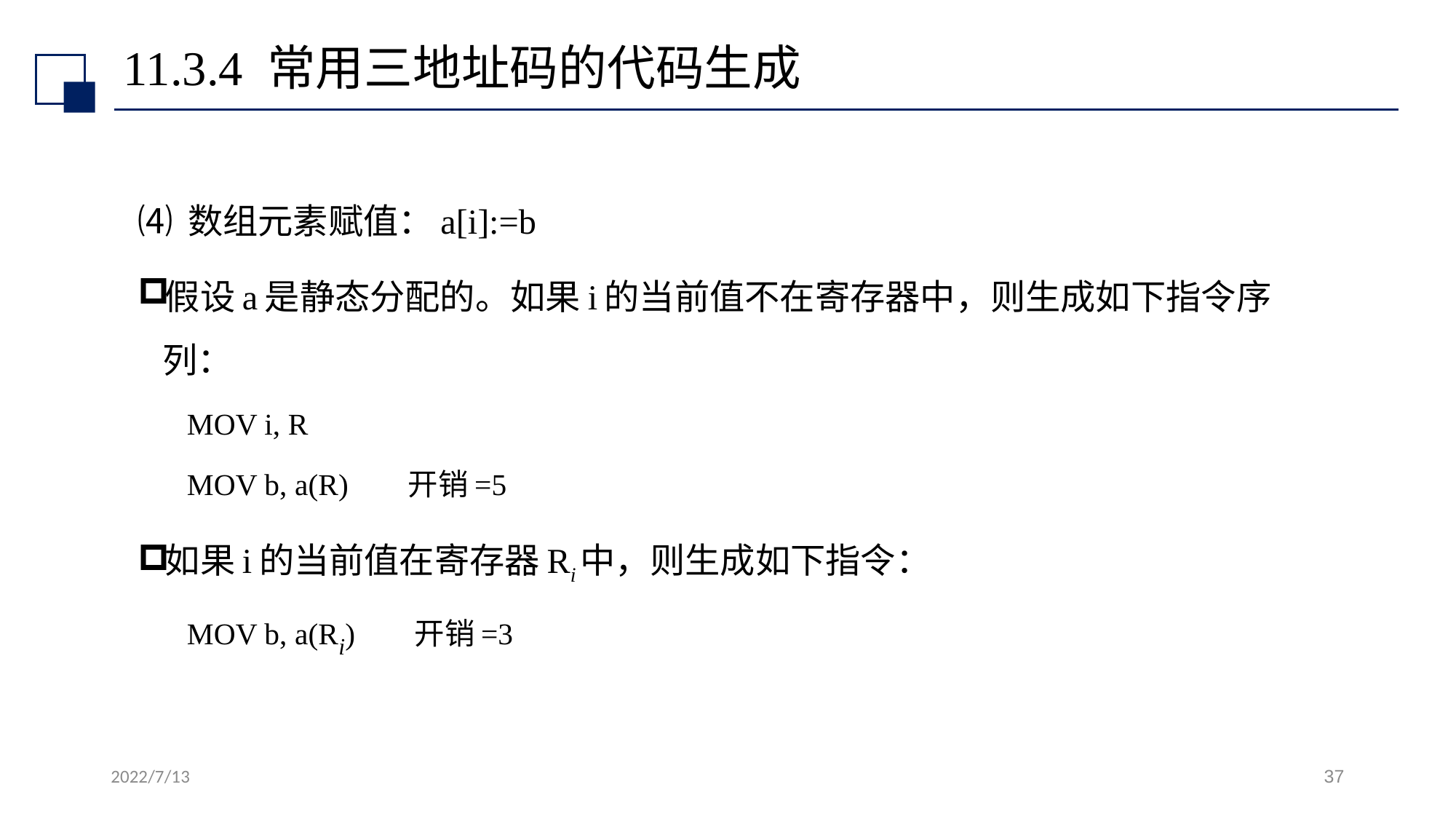

# 11.3.4 常用三地址码的代码生成
⑷ 数组元素赋值：a[i]:=b
假设a是静态分配的。如果i的当前值不在寄存器中，则生成如下指令序列：
MOV i, R
MOV b, a(R)       开销=5
如果i的当前值在寄存器Ri中，则生成如下指令：
MOV b, a(Ri)       开销=3
2022/7/13
37